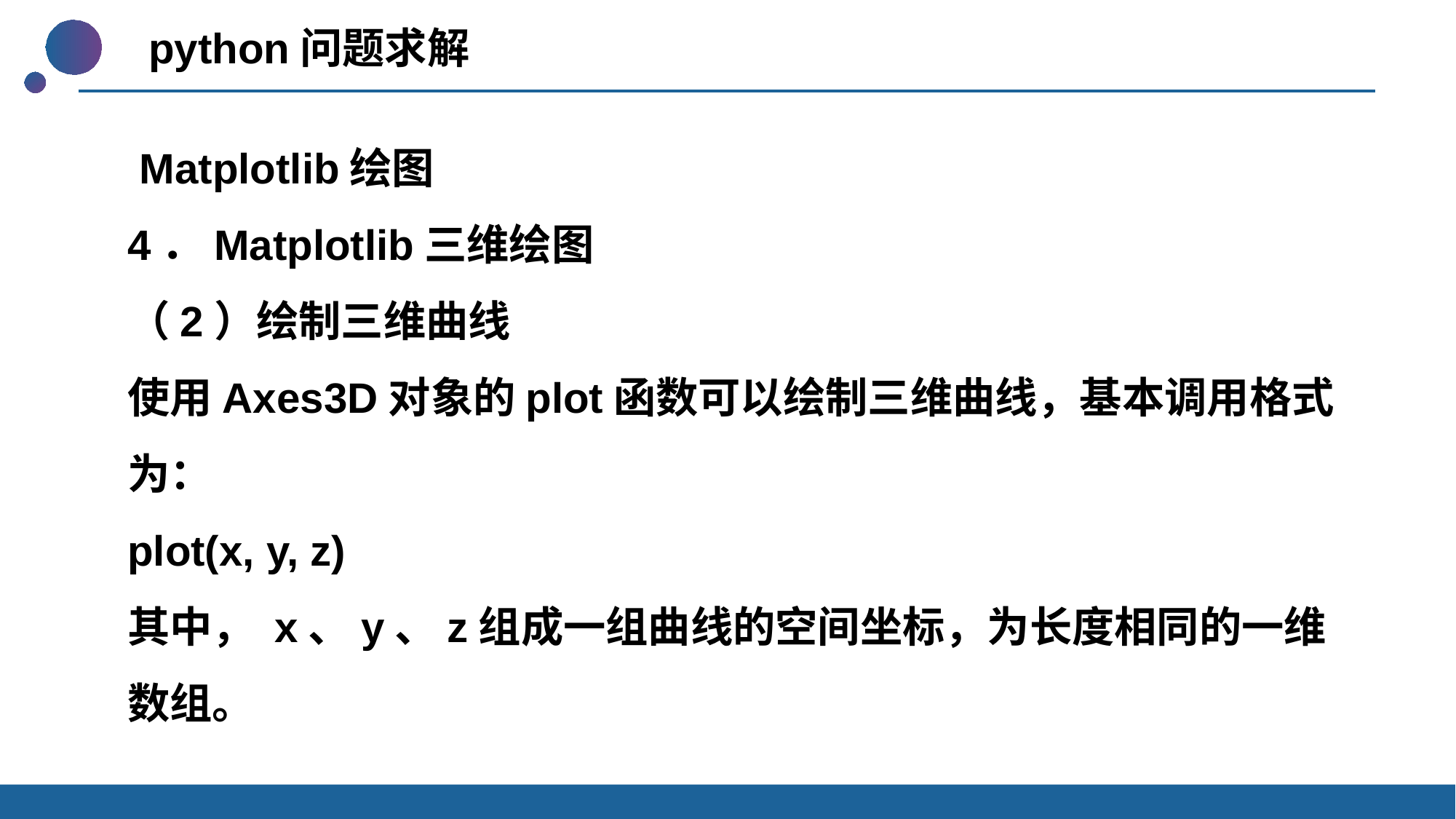

python问题求解

 Matplotlib绘图
4．Matplotlib三维绘图
（2）绘制三维曲线
使用Axes3D对象的plot函数可以绘制三维曲线，基本调用格式为：
plot(x, y, z)
其中， x、y、z组成一组曲线的空间坐标，为长度相同的一维数组。